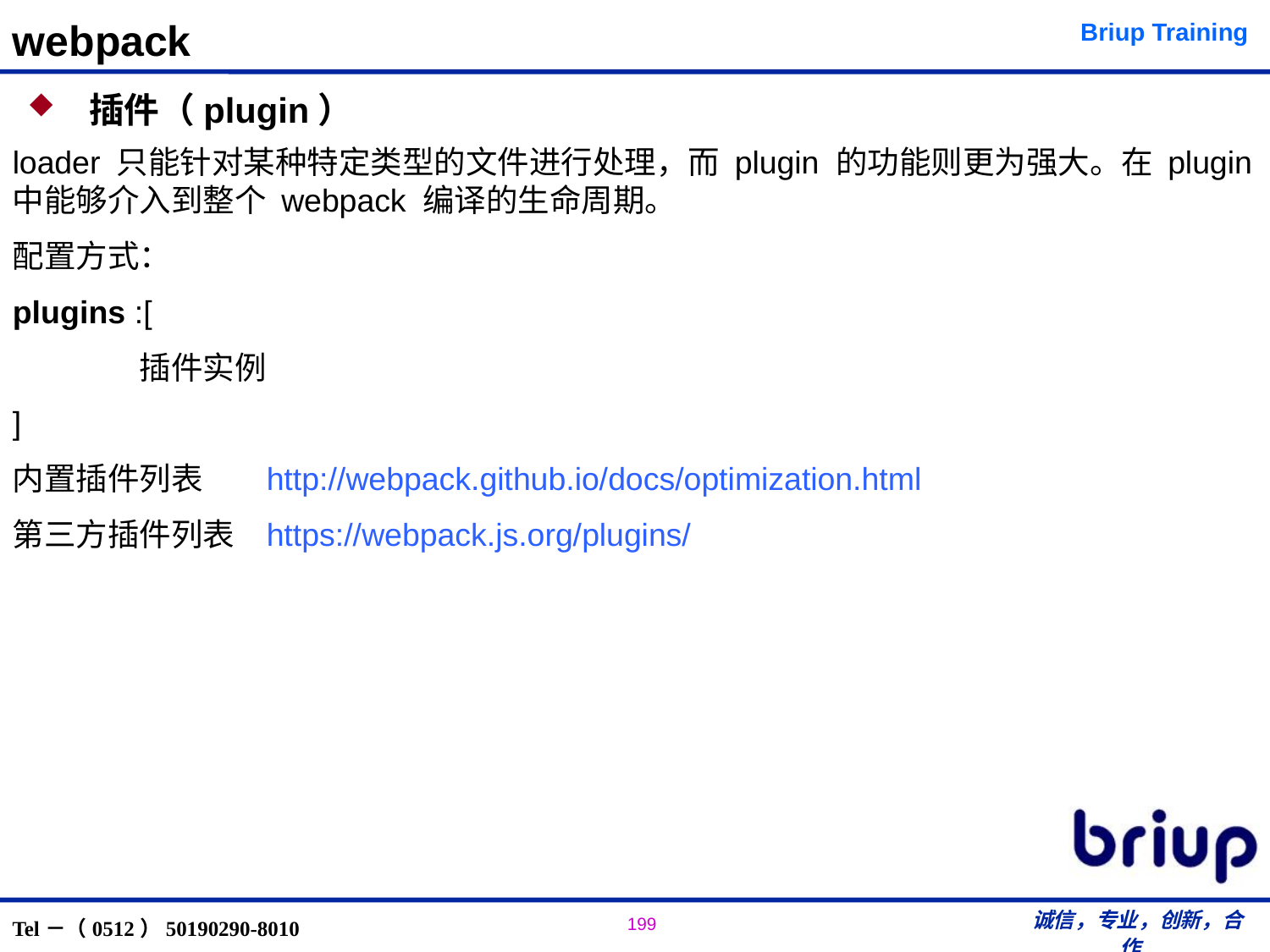

# webpack
 插件（plugin）
loader 只能针对某种特定类型的文件进行处理，而 plugin 的功能则更为强大。在 plugin 中能够介入到整个 webpack 编译的生命周期。
配置方式：
plugins :[
	插件实例
]
内置插件列表	http://webpack.github.io/docs/optimization.html
第三方插件列表	https://webpack.js.org/plugins/